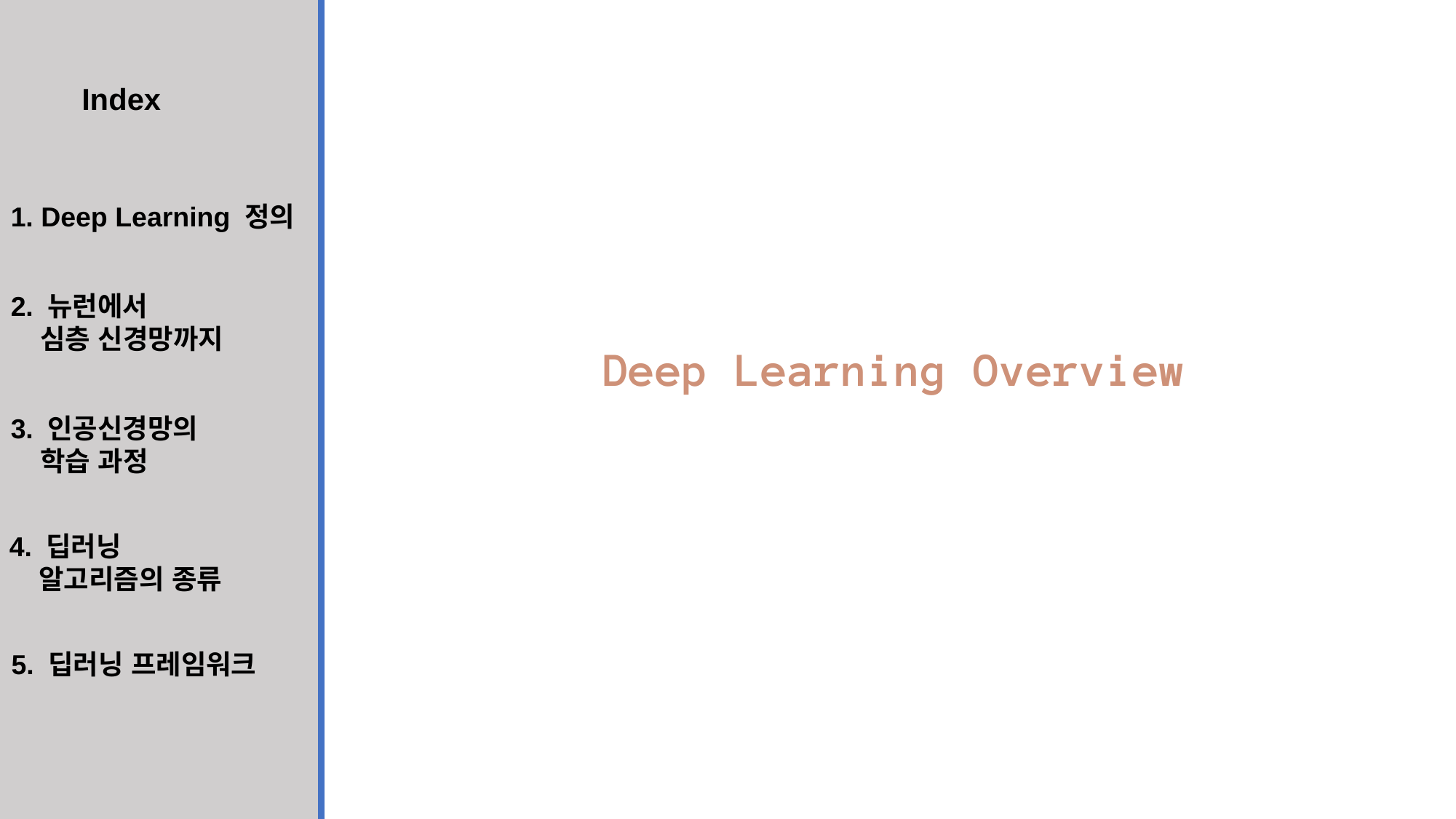

Index
1. Deep Learning 정의
2. 뉴런에서
   심층 신경망까지
3. 인공신경망의
   학습 과정
4. 딥러닝
   알고리즘의 종류
5. 딥러닝 프레임워크
Deep Learning Overview